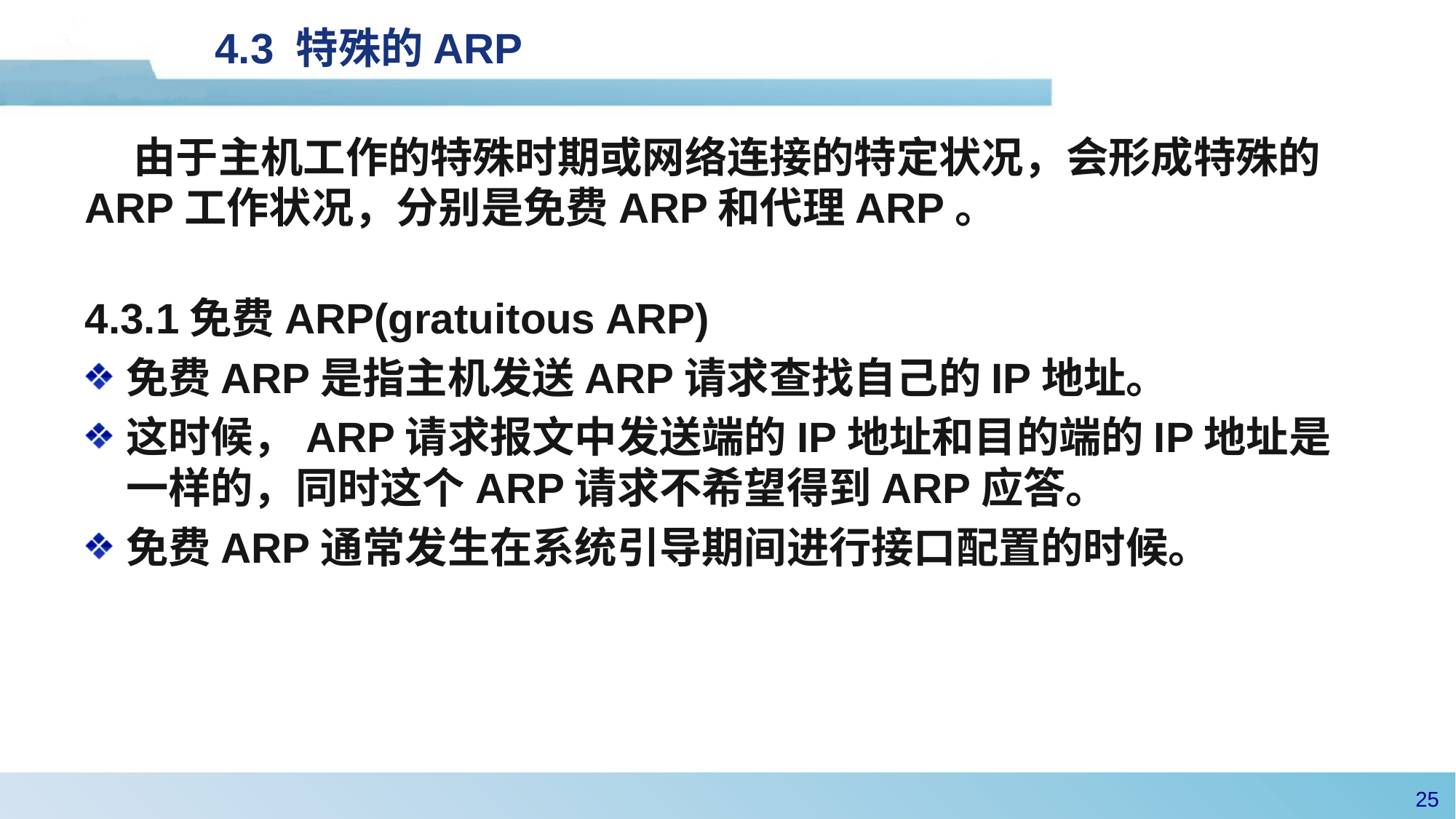

# 4.3 特殊的ARP
    由于主机工作的特殊时期或网络连接的特定状况，会形成特殊的ARP工作状况，分别是免费ARP和代理ARP。
4.3.1免费ARP(gratuitous ARP)
免费ARP是指主机发送ARP请求查找自己的IP地址。
这时候，ARP请求报文中发送端的IP地址和目的端的IP地址是一样的，同时这个ARP请求不希望得到ARP应答。
免费ARP通常发生在系统引导期间进行接口配置的时候。

25